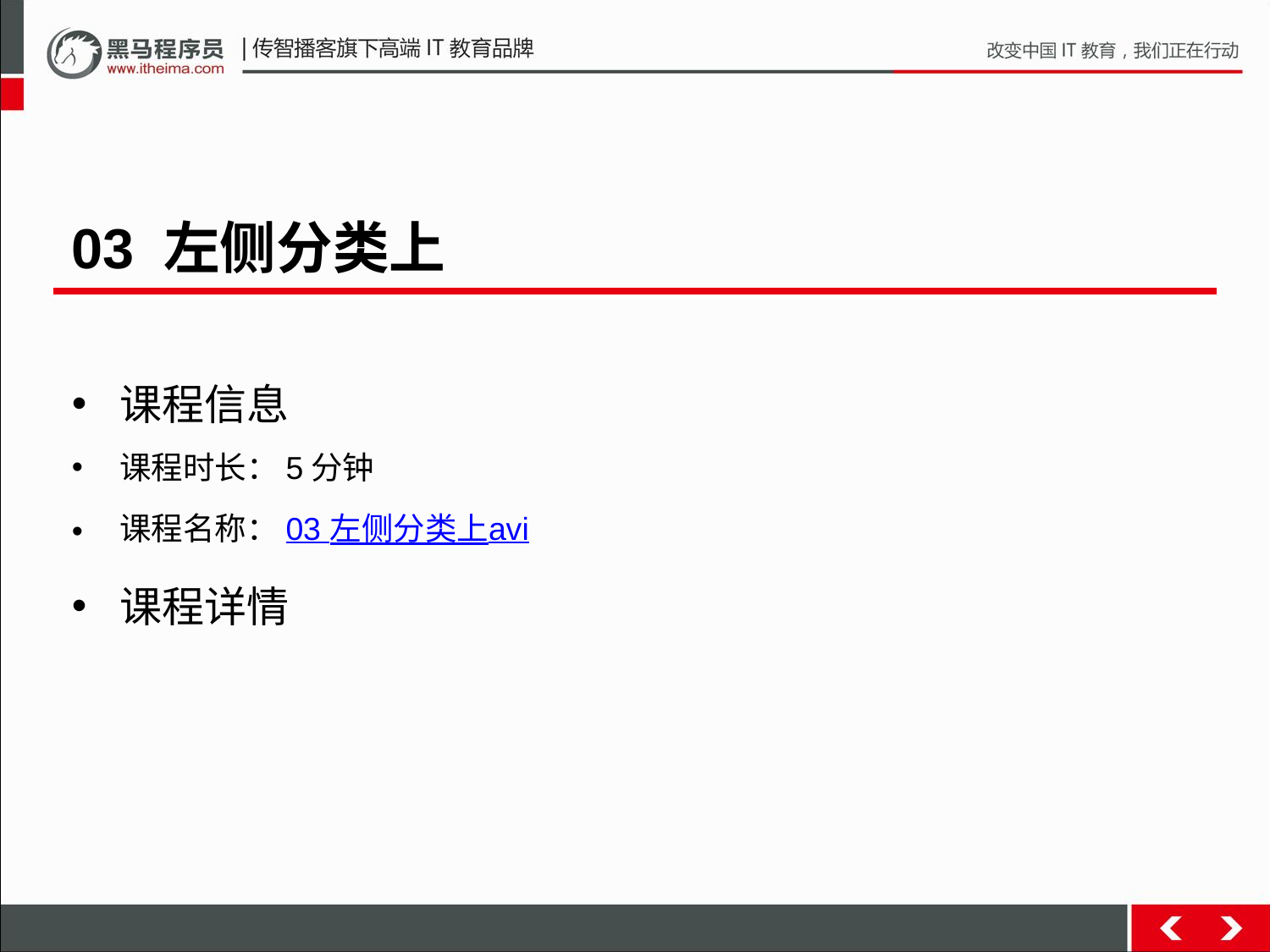

03 左侧分类上
课程信息
课程时长：5分钟
课程名称：03 左侧分类上avi
课程详情